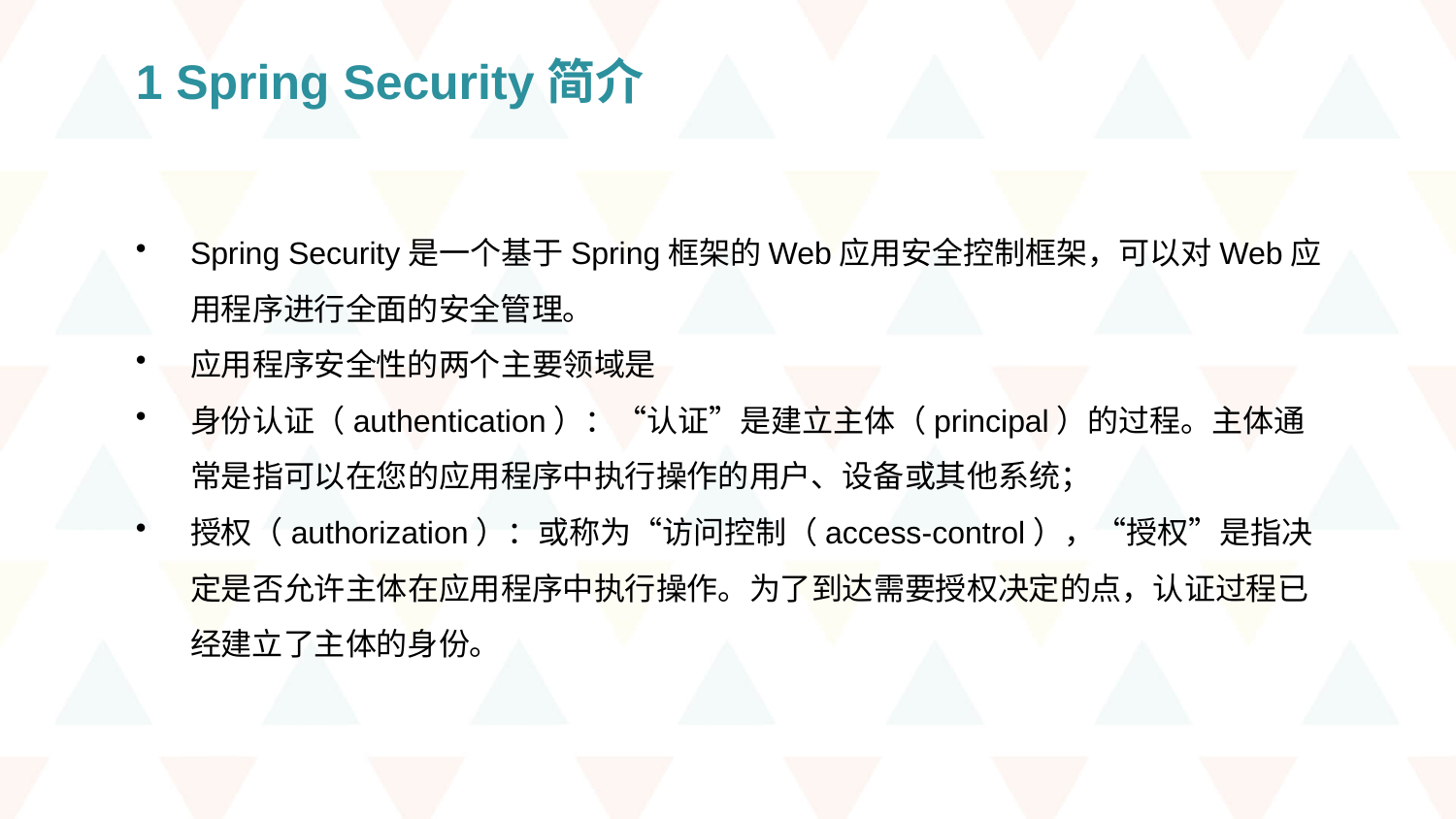

1 Spring Security简介
Spring Security是一个基于Spring框架的Web应用安全控制框架，可以对Web应用程序进行全面的安全管理。
应用程序安全性的两个主要领域是
身份认证（authentication）：“认证”是建立主体（principal）的过程。主体通常是指可以在您的应用程序中执行操作的用户、设备或其他系统；
授权（authorization）：或称为“访问控制（access-control），“授权”是指决定是否允许主体在应用程序中执行操作。为了到达需要授权决定的点，认证过程已经建立了主体的身份。